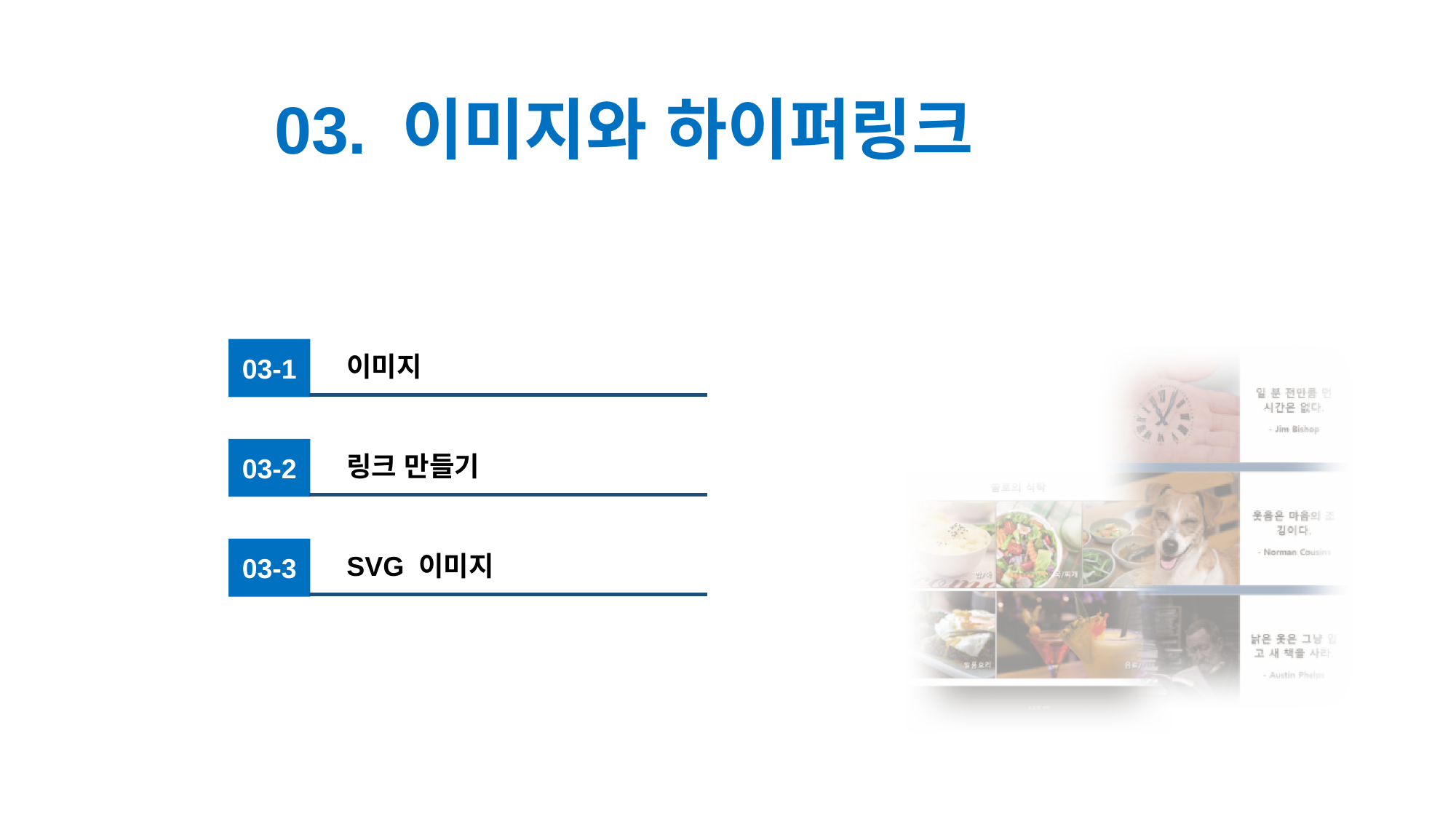

# 03. 이미지와 하이퍼링크
03-1

이미지
03-2

링크 만들기
03-3

SVG 이미지